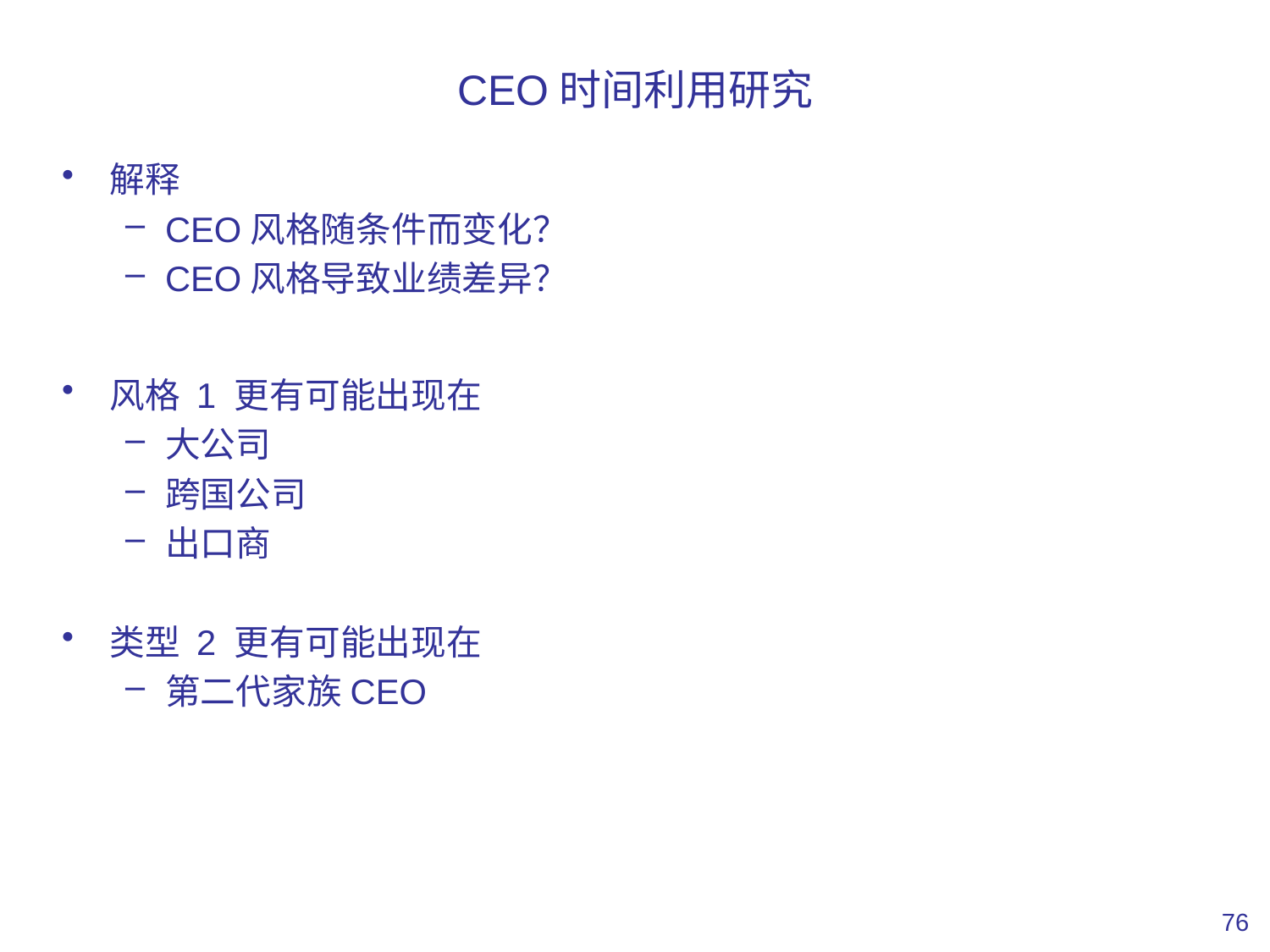

# CEO时间利用研究
解释
CEO风格随条件而变化？
CEO风格导致业绩差异？

风格 1 更有可能出现在
大公司
跨国公司
出口商

类型 2 更有可能出现在
第二代家族CEO

76